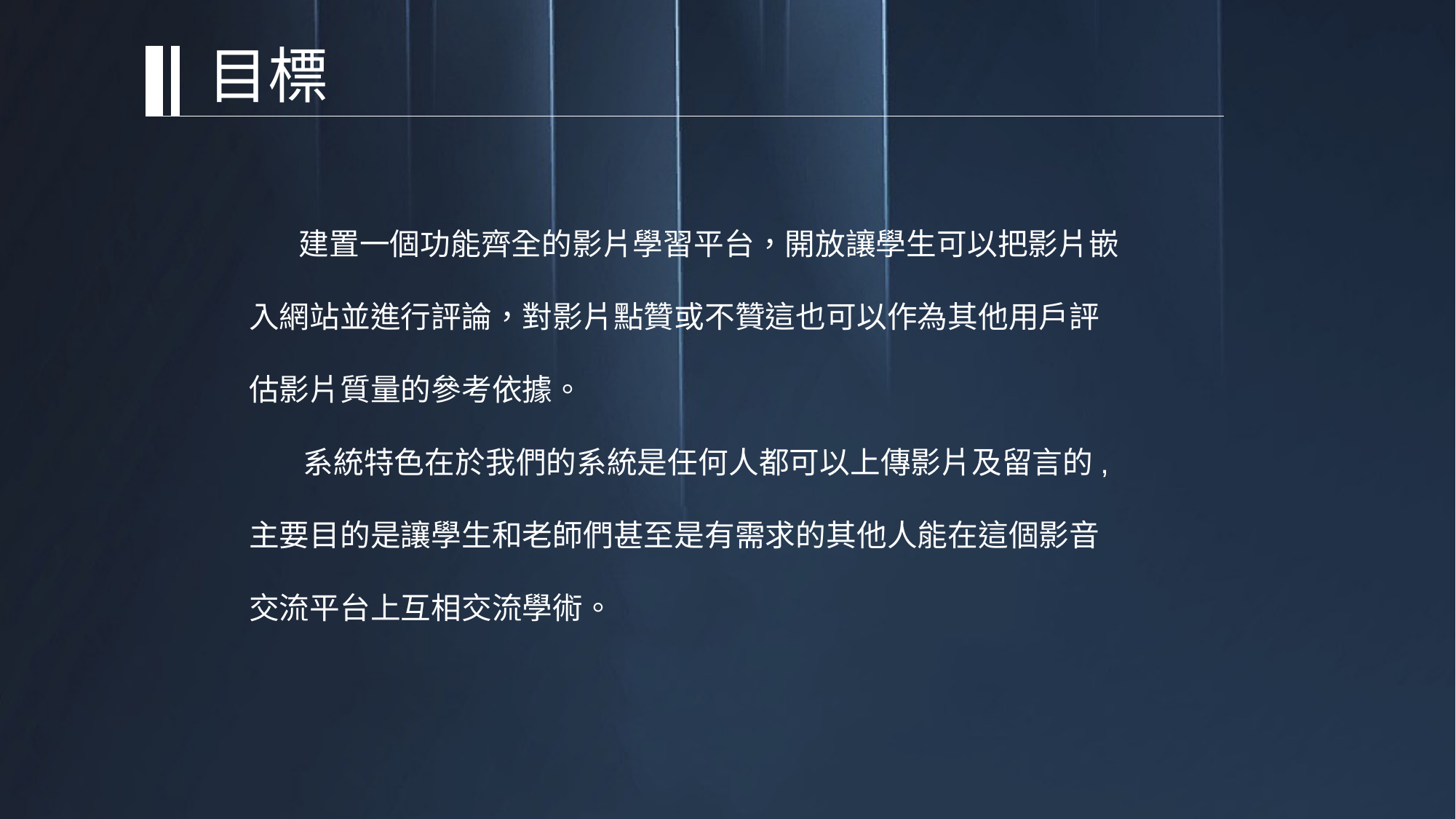

目標

       建置一個功能齊全的影片學習平台，開放讓學生可以把影片嵌入網站並進行評論，對影片點贊或不贊這也可以作為其他用戶評估影片質量的參考依據。
       系統特色在於我們的系統是任何人都可以上傳影片及留言的,主要目的是讓學生和老師們甚至是有需求的其他人能在這個影音交流平台上互相交流學術。